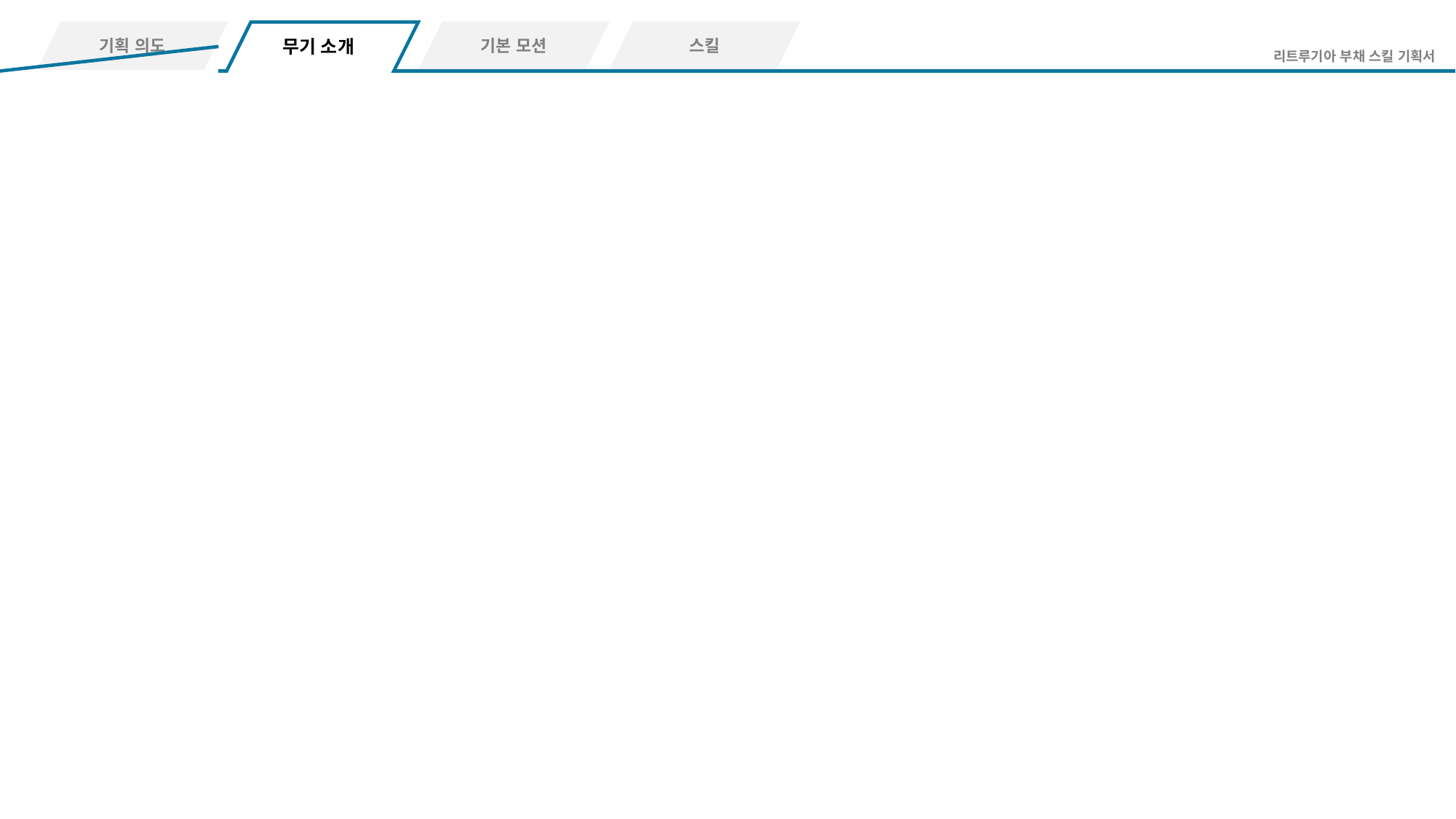

기획 의도

기본 모션

스킬

무기 소개
리트루기아 부채 스킬 기획서